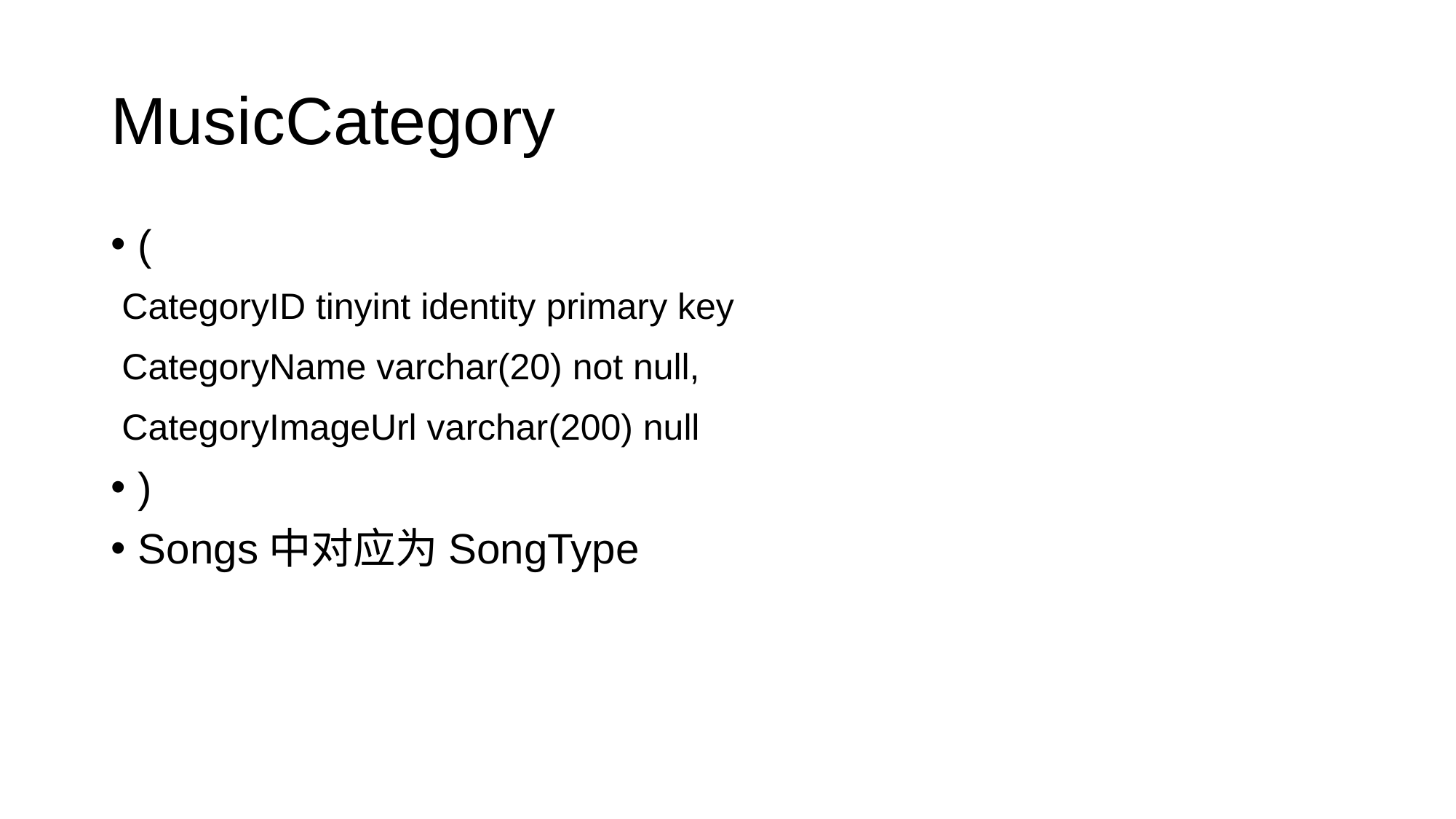

# MusicCategory
(
CategoryID tinyint identity primary key
CategoryName varchar(20) not null,
CategoryImageUrl varchar(200) null
)
Songs中对应为SongType